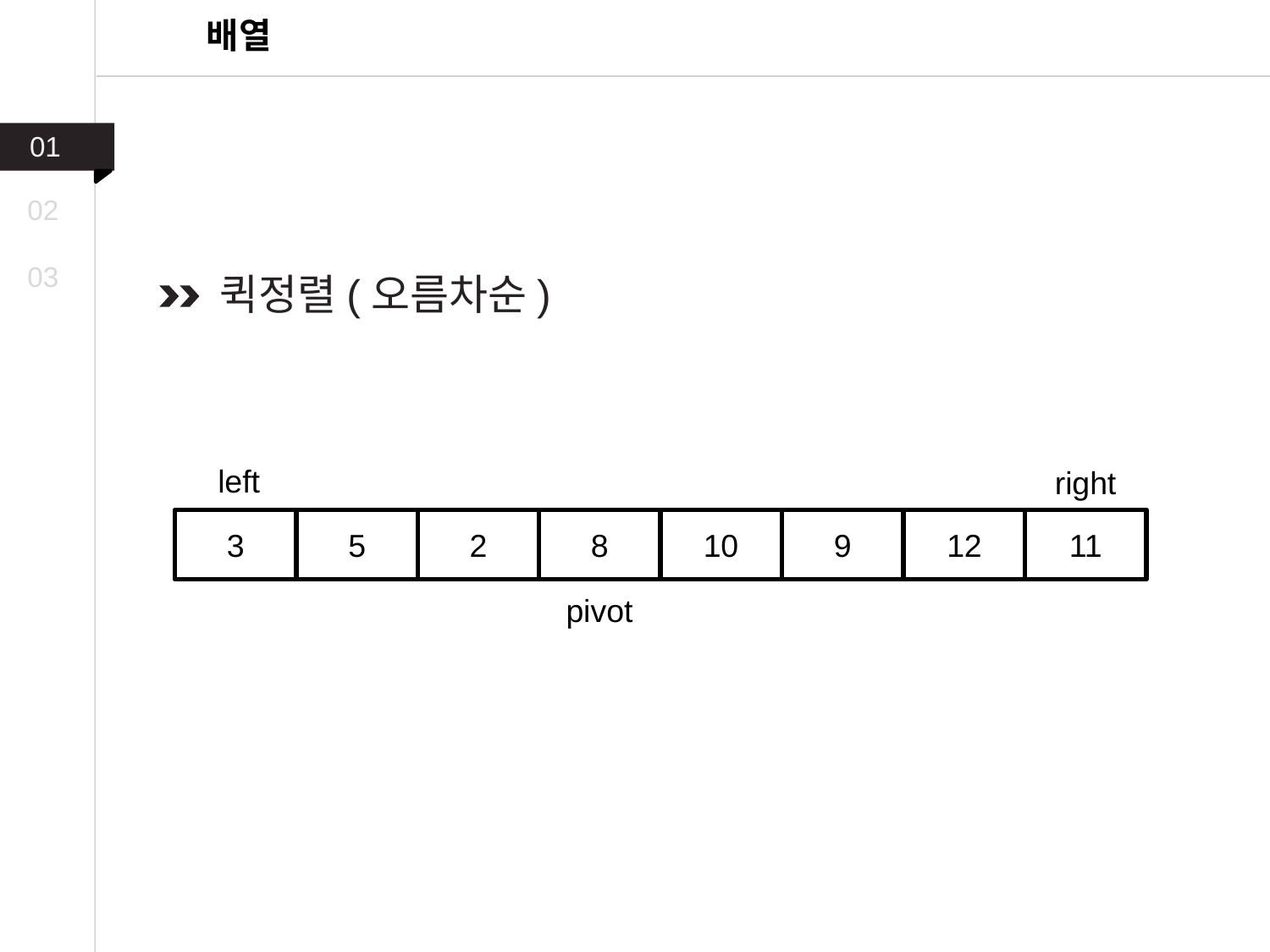

배열
01

02
03
 퀵정렬(오름차순)

left
right
3
5
2
8
10
9
12
11
pivot